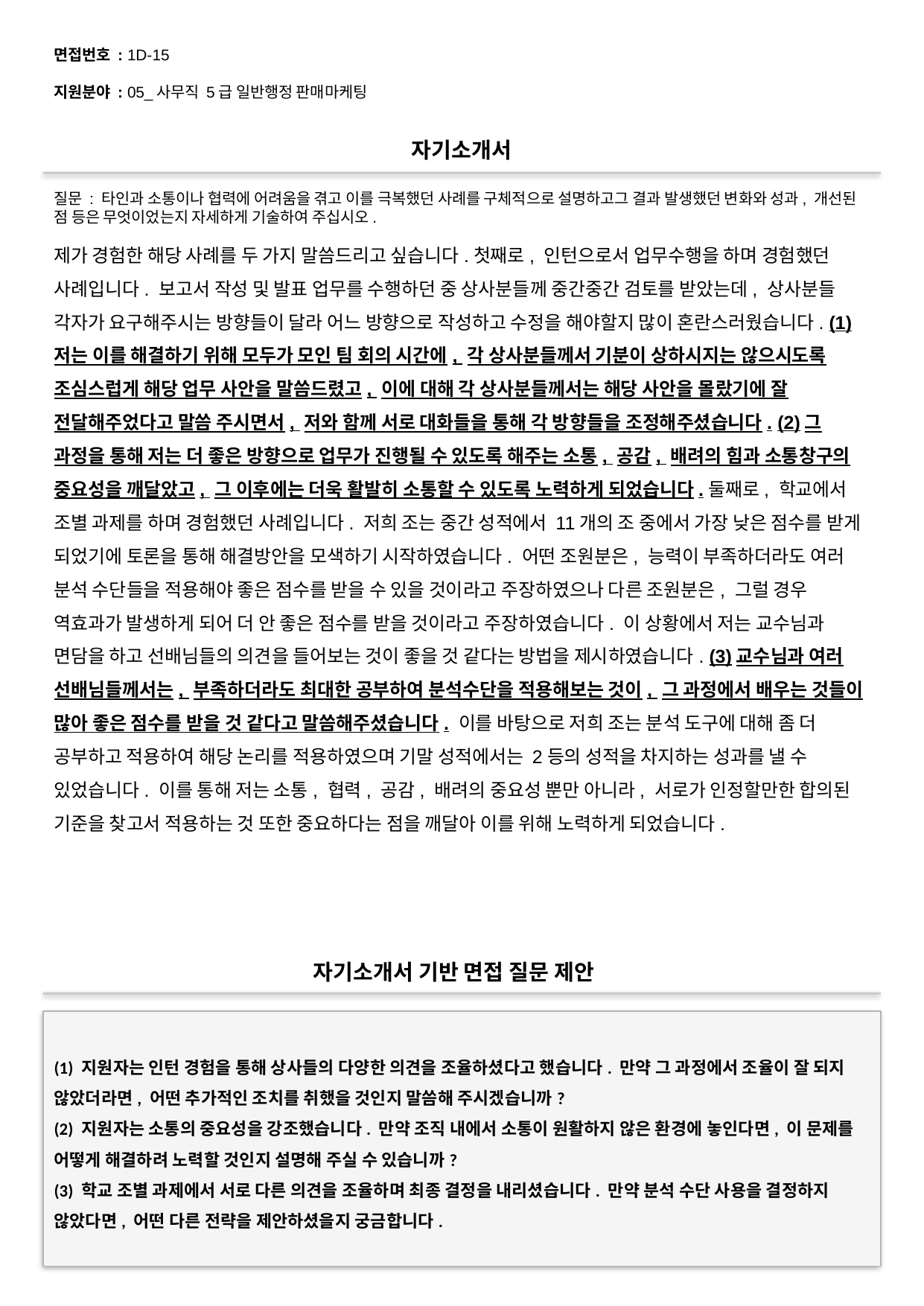

면접번호 : 1D-15

지원분야 : 05_사무직 5급 일반행정 판매마케팅
#

자기소개서

질문 : 타인과 소통이나 협력에 어려움을 겪고 이를 극복했던 사례를 구체적으로 설명하고그 결과 발생했던 변화와 성과, 개선된 점 등은 무엇이었는지 자세하게 기술하여 주십시오.

제가 경험한 해당 사례를 두 가지 말씀드리고 싶습니다.첫째로, 인턴으로서 업무수행을 하며 경험했던 사례입니다. 보고서 작성 및 발표 업무를 수행하던 중 상사분들께 중간중간 검토를 받았는데, 상사분들 각자가 요구해주시는 방향들이 달라 어느 방향으로 작성하고 수정을 해야할지 많이 혼란스러웠습니다. (1)저는 이를 해결하기 위해 모두가 모인 팀 회의 시간에, 각 상사분들께서 기분이 상하시지는 않으시도록 조심스럽게 해당 업무 사안을 말씀드렸고, 이에 대해 각 상사분들께서는 해당 사안을 몰랐기에 잘 전달해주었다고 말씀 주시면서, 저와 함께 서로 대화들을 통해 각 방향들을 조정해주셨습니다. (2)그 과정을 통해 저는 더 좋은 방향으로 업무가 진행될 수 있도록 해주는 소통, 공감, 배려의 힘과 소통창구의 중요성을 깨달았고, 그 이후에는 더욱 활발히 소통할 수 있도록 노력하게 되었습니다.둘째로, 학교에서 조별 과제를 하며 경험했던 사례입니다. 저희 조는 중간 성적에서 11개의 조 중에서 가장 낮은 점수를 받게 되었기에 토론을 통해 해결방안을 모색하기 시작하였습니다. 어떤 조원분은, 능력이 부족하더라도 여러 분석 수단들을 적용해야 좋은 점수를 받을 수 있을 것이라고 주장하였으나 다른 조원분은, 그럴 경우 역효과가 발생하게 되어 더 안 좋은 점수를 받을 것이라고 주장하였습니다. 이 상황에서 저는 교수님과 면담을 하고 선배님들의 의견을 들어보는 것이 좋을 것 같다는 방법을 제시하였습니다. (3)교수님과 여러 선배님들께서는, 부족하더라도 최대한 공부하여 분석수단을 적용해보는 것이, 그 과정에서 배우는 것들이 많아 좋은 점수를 받을 것 같다고 말씀해주셨습니다. 이를 바탕으로 저희 조는 분석 도구에 대해 좀 더 공부하고 적용하여 해당 논리를 적용하였으며 기말 성적에서는 2등의 성적을 차지하는 성과를 낼 수 있었습니다. 이를 통해 저는 소통, 협력, 공감, 배려의 중요성 뿐만 아니라, 서로가 인정할만한 합의된 기준을 찾고서 적용하는 것 또한 중요하다는 점을 깨달아 이를 위해 노력하게 되었습니다.

자기소개서 기반 면접 질문 제안

(1) 지원자는 인턴 경험을 통해 상사들의 다양한 의견을 조율하셨다고 했습니다. 만약 그 과정에서 조율이 잘 되지 않았더라면, 어떤 추가적인 조치를 취했을 것인지 말씀해 주시겠습니까?
(2) 지원자는 소통의 중요성을 강조했습니다. 만약 조직 내에서 소통이 원활하지 않은 환경에 놓인다면, 이 문제를 어떻게 해결하려 노력할 것인지 설명해 주실 수 있습니까?
(3) 학교 조별 과제에서 서로 다른 의견을 조율하며 최종 결정을 내리셨습니다. 만약 분석 수단 사용을 결정하지 않았다면, 어떤 다른 전략을 제안하셨을지 궁금합니다.